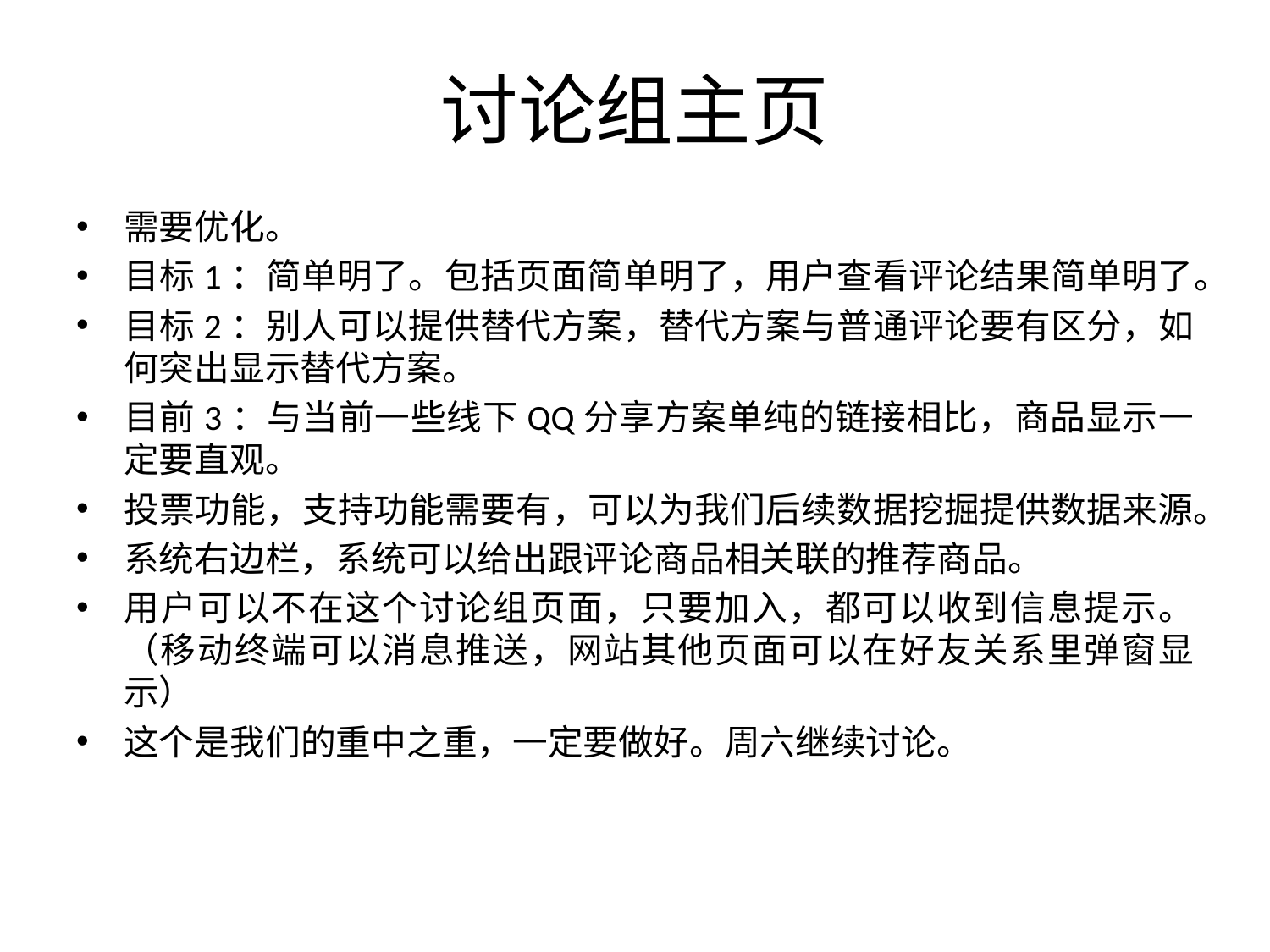

# 讨论组主页
需要优化。
目标1：简单明了。包括页面简单明了，用户查看评论结果简单明了。
目标2：别人可以提供替代方案，替代方案与普通评论要有区分，如何突出显示替代方案。
目前3：与当前一些线下QQ分享方案单纯的链接相比，商品显示一定要直观。
投票功能，支持功能需要有，可以为我们后续数据挖掘提供数据来源。
系统右边栏，系统可以给出跟评论商品相关联的推荐商品。
用户可以不在这个讨论组页面，只要加入，都可以收到信息提示。（移动终端可以消息推送，网站其他页面可以在好友关系里弹窗显示）
这个是我们的重中之重，一定要做好。周六继续讨论。